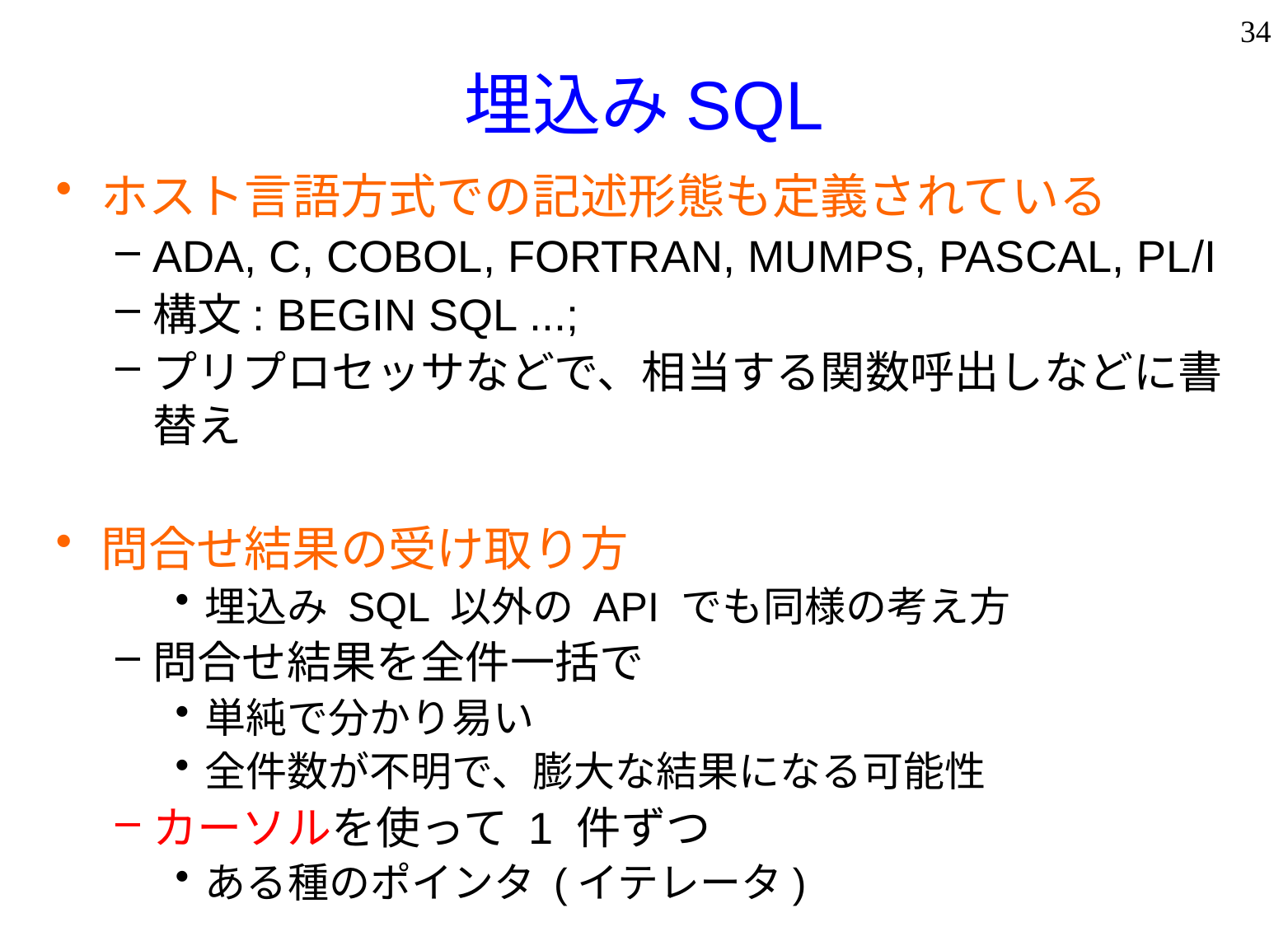

34
# 埋込みSQL
ホスト言語方式での記述形態も定義されている
ADA, C, COBOL, FORTRAN, MUMPS, PASCAL, PL/I
構文: BEGIN SQL ...;
プリプロセッサなどで、相当する関数呼出しなどに書替え

問合せ結果の受け取り方
埋込み SQL 以外の API でも同様の考え方
問合せ結果を全件一括で
単純で分かり易い
全件数が不明で、膨大な結果になる可能性
カーソルを使って 1 件ずつ
ある種のポインタ (イテレータ)